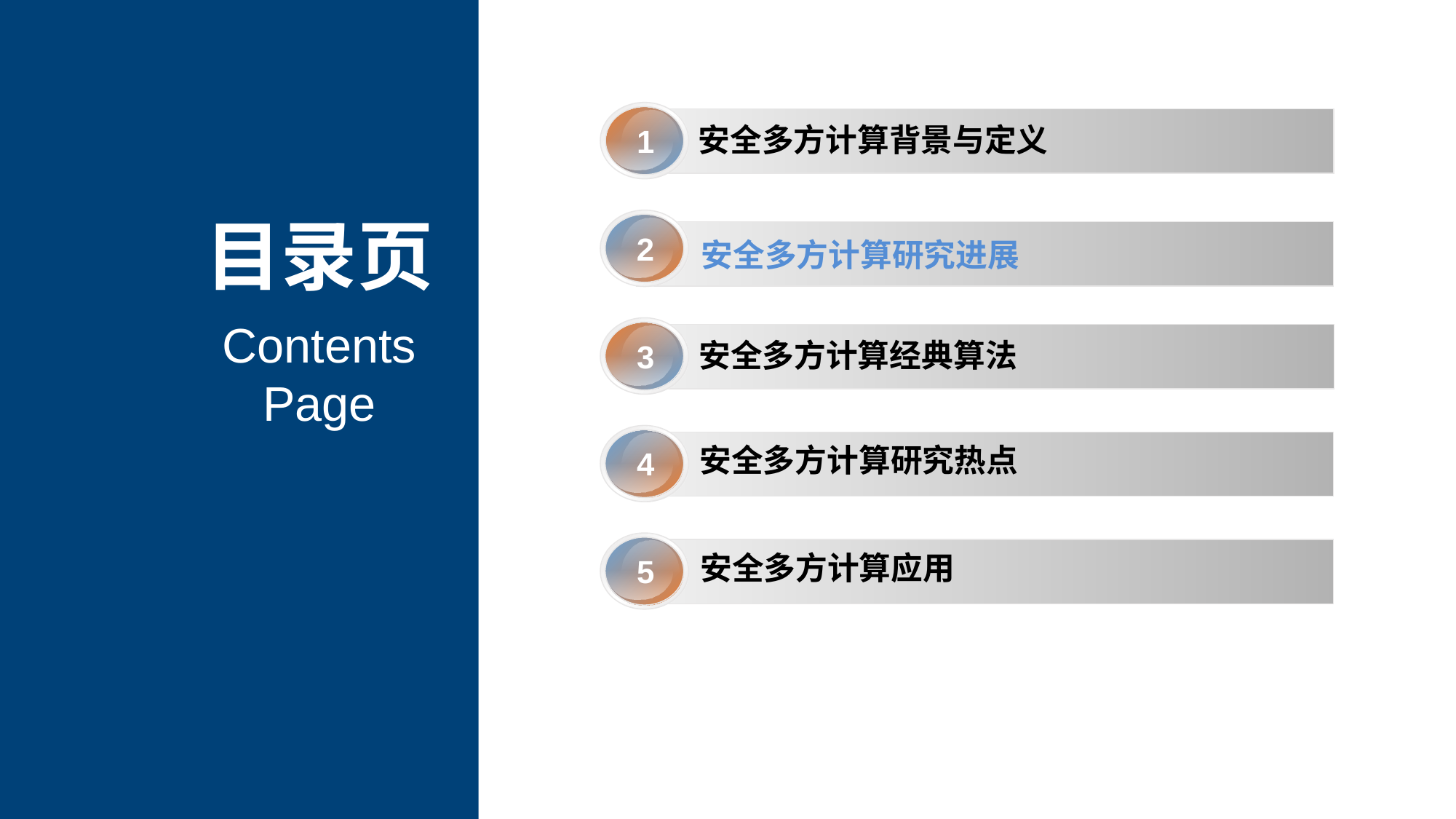

1
安全多方计算背景与定义

2

3
安全多方计算经典算法

7
4

安全多方计算研究热点

7
5

安全多方计算应用
6

目录页
安全多方计算研究进展
Contents Page